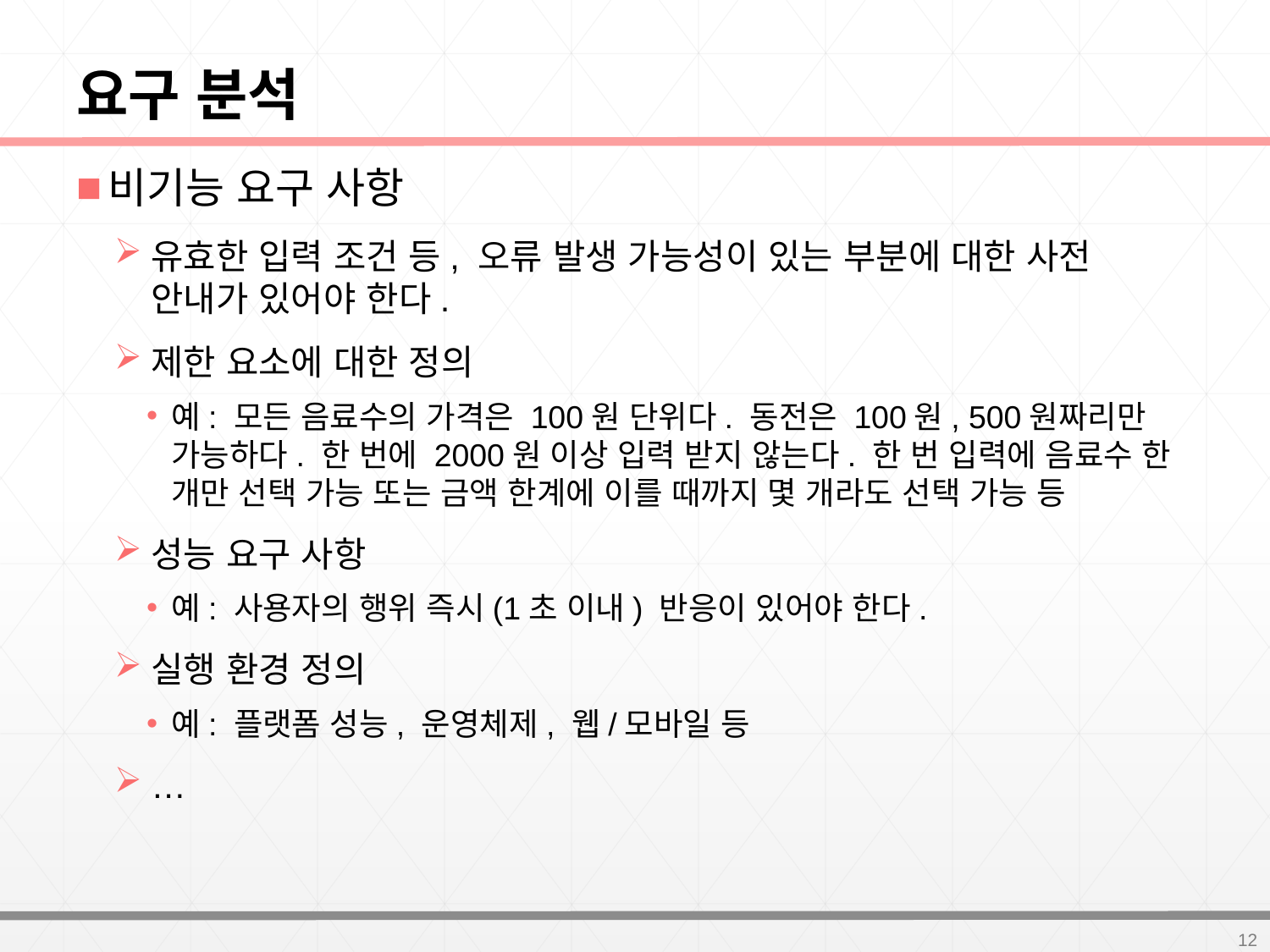

# 요구 분석
비기능 요구 사항
유효한 입력 조건 등, 오류 발생 가능성이 있는 부분에 대한 사전 안내가 있어야 한다.
제한 요소에 대한 정의
예: 모든 음료수의 가격은 100원 단위다. 동전은 100원, 500원짜리만 가능하다. 한 번에 2000원 이상 입력 받지 않는다. 한 번 입력에 음료수 한 개만 선택 가능 또는 금액 한계에 이를 때까지 몇 개라도 선택 가능 등
성능 요구 사항
예: 사용자의 행위 즉시(1초 이내) 반응이 있어야 한다.
실행 환경 정의
예: 플랫폼 성능, 운영체제, 웹/모바일 등
…
12